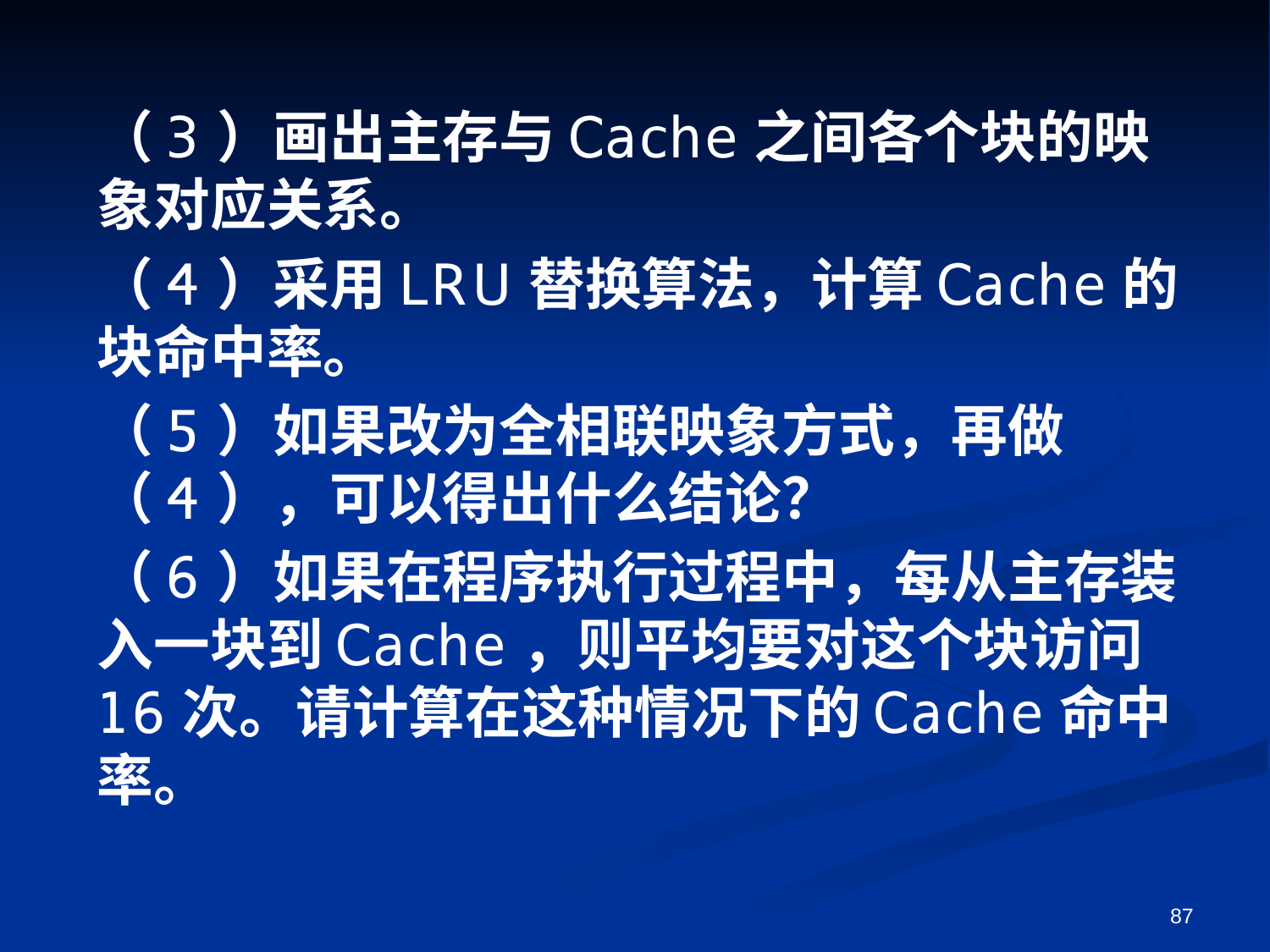

（3）画出主存与Cache之间各个块的映象对应关系。
（4）采用LRU替换算法，计算Cache的块命中率。
（5）如果改为全相联映象方式，再做（4），可以得出什么结论？
（6）如果在程序执行过程中，每从主存装入一块到Cache，则平均要对这个块访问16次。请计算在这种情况下的Cache命中率。
87